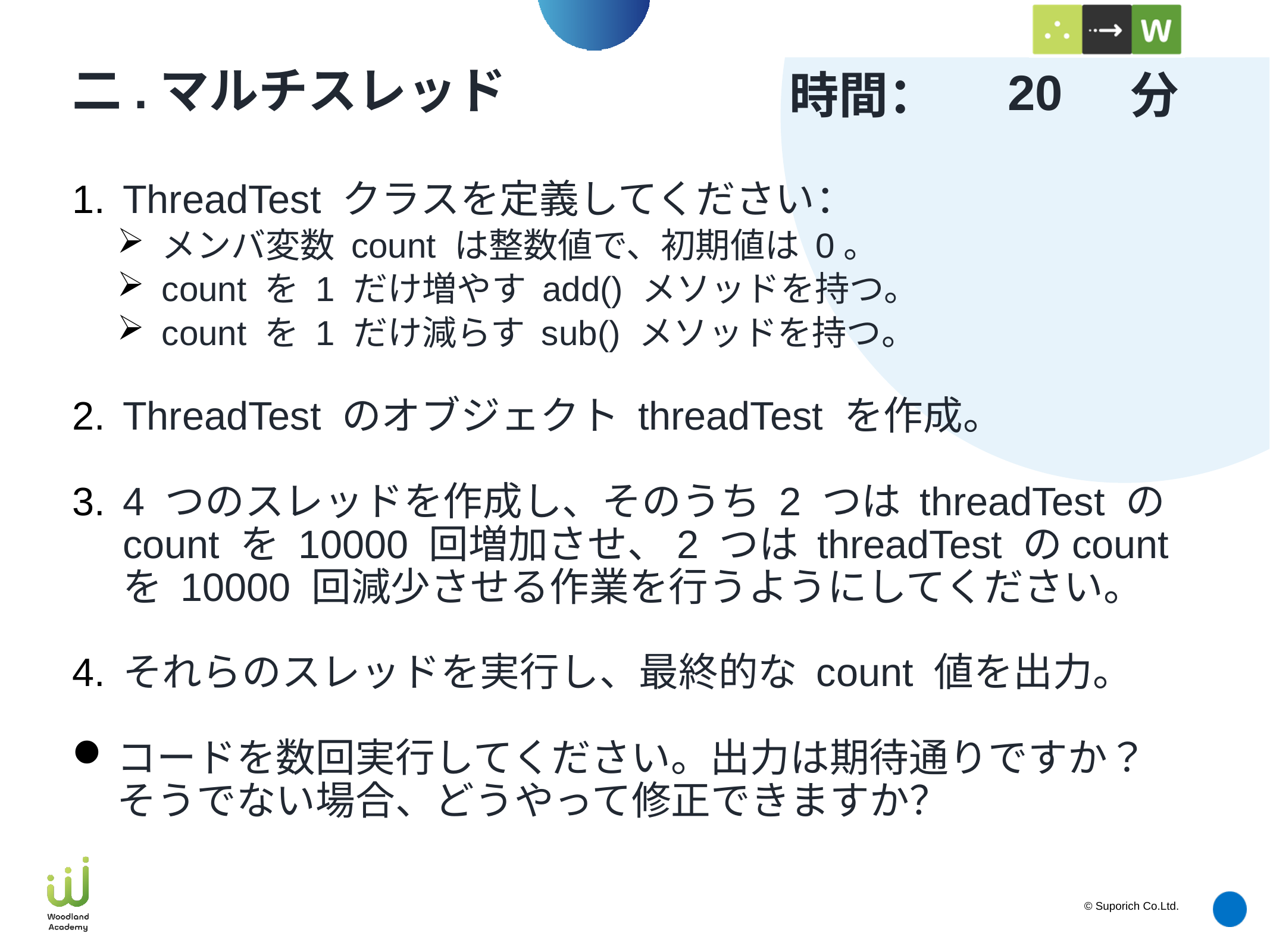

20
# 二.マルチスレッド
ThreadTest クラスを定義してください：
メンバ変数 count は整数値で、初期値は 0。
count を 1 だけ増やす add() メソッドを持つ。
count を 1 だけ減らす sub() メソッドを持つ。

ThreadTest のオブジェクト threadTest を作成。

4 つのスレッドを作成し、そのうち 2 つは threadTest のcount を 10000 回増加させ、2 つは threadTest のcount を 10000 回減少させる作業を行うようにしてください。

それらのスレッドを実行し、最終的な count 値を出力。

コードを数回実行してください。出力は期待通りですか？そうでない場合、どうやって修正できますか？